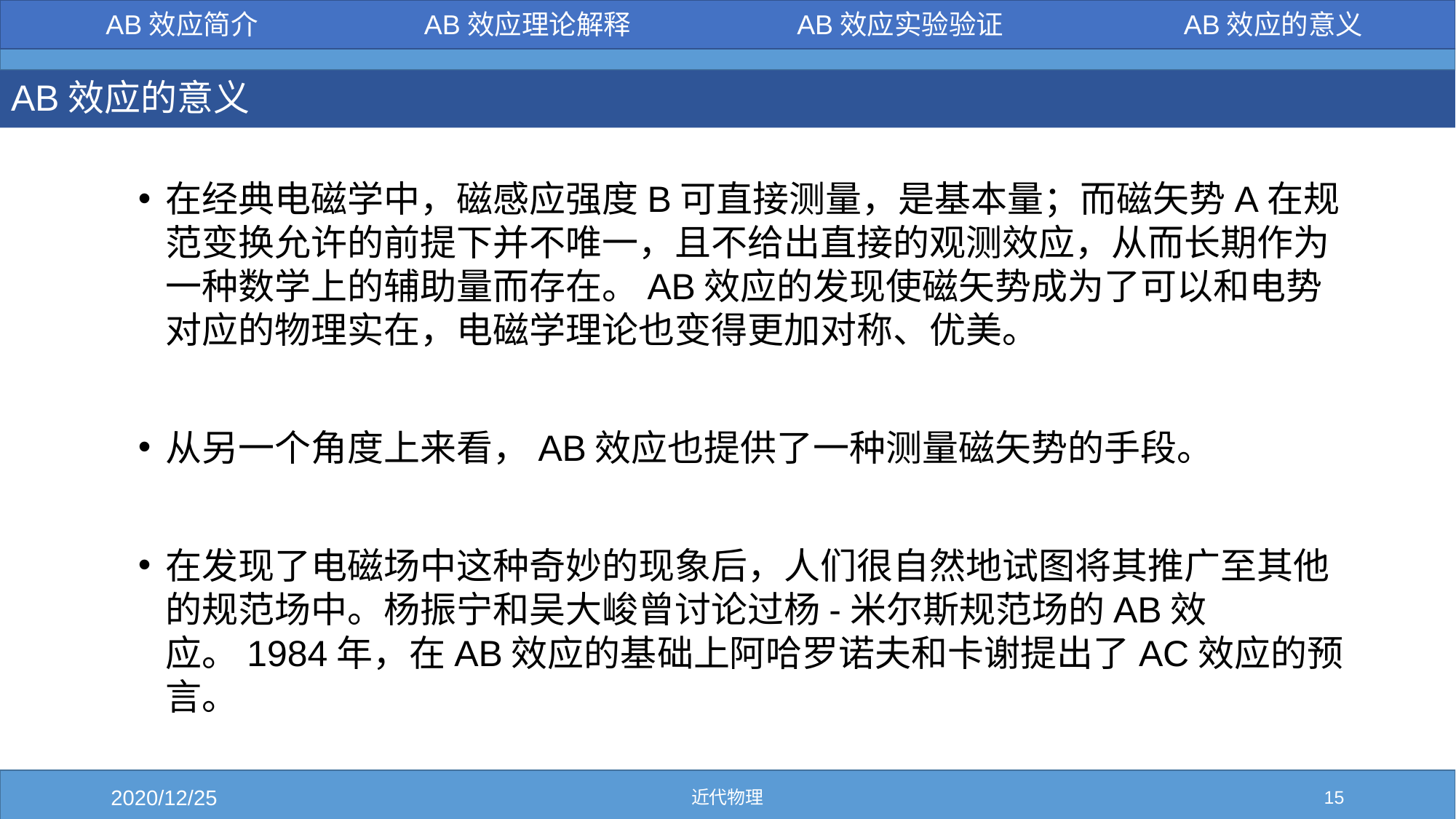

# AB效应的意义
在经典电磁学中，磁感应强度B可直接测量，是基本量；而磁矢势A在规范变换允许的前提下并不唯一，且不给出直接的观测效应，从而长期作为一种数学上的辅助量而存在。AB效应的发现使磁矢势成为了可以和电势对应的物理实在，电磁学理论也变得更加对称、优美。

从另一个角度上来看，AB效应也提供了一种测量磁矢势的手段。

在发现了电磁场中这种奇妙的现象后，人们很自然地试图将其推广至其他的规范场中。杨振宁和吴大峻曾讨论过杨-米尔斯规范场的AB效应。1984年，在AB效应的基础上阿哈罗诺夫和卡谢提出了AC效应的预言。
15
2020/12/25
近代物理